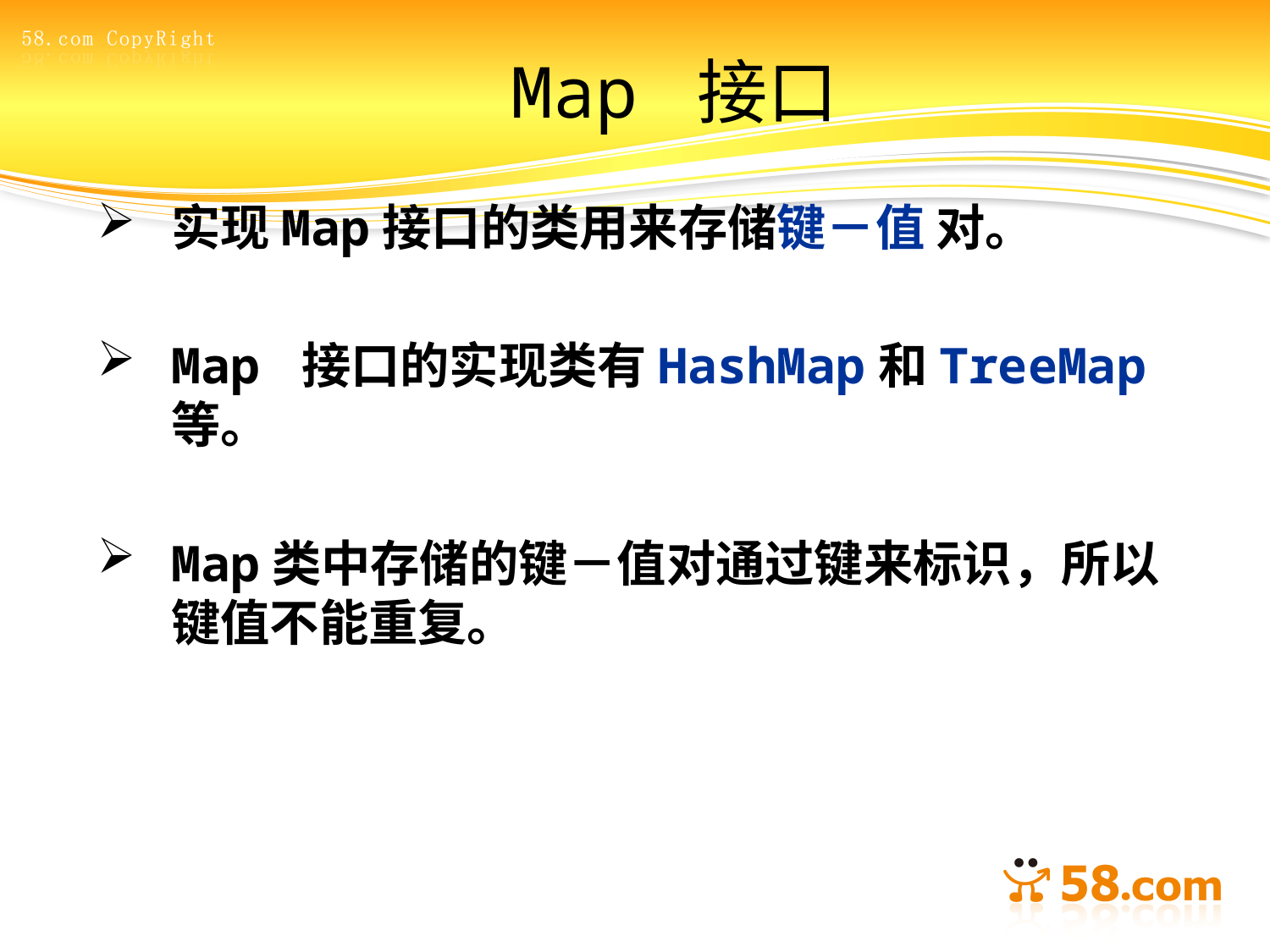

# Map 接口
实现Map接口的类用来存储键－值 对。

Map 接口的实现类有HashMap和TreeMap等。

Map类中存储的键－值对通过键来标识，所以键值不能重复。